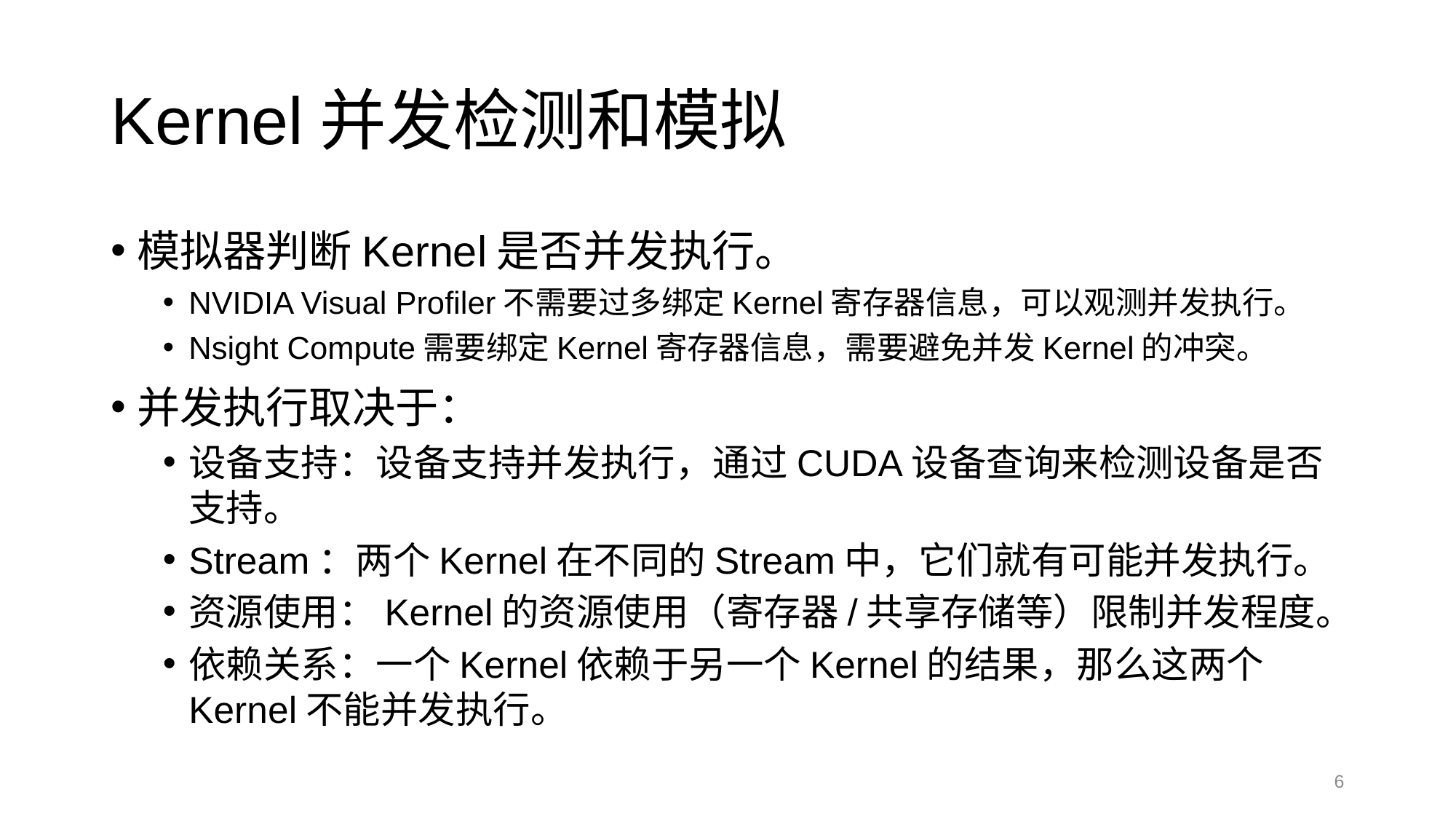

# Kernel并发检测和模拟
模拟器判断Kernel是否并发执行。
NVIDIA Visual Profiler不需要过多绑定Kernel寄存器信息，可以观测并发执行。
Nsight Compute需要绑定Kernel寄存器信息，需要避免并发Kernel的冲突。
并发执行取决于：
设备支持：设备支持并发执行，通过CUDA设备查询来检测设备是否支持。
Stream：两个Kernel在不同的Stream中，它们就有可能并发执行。
资源使用：Kernel的资源使用（寄存器/共享存储等）限制并发程度。
依赖关系：一个Kernel依赖于另一个Kernel的结果，那么这两个Kernel不能并发执行。
6